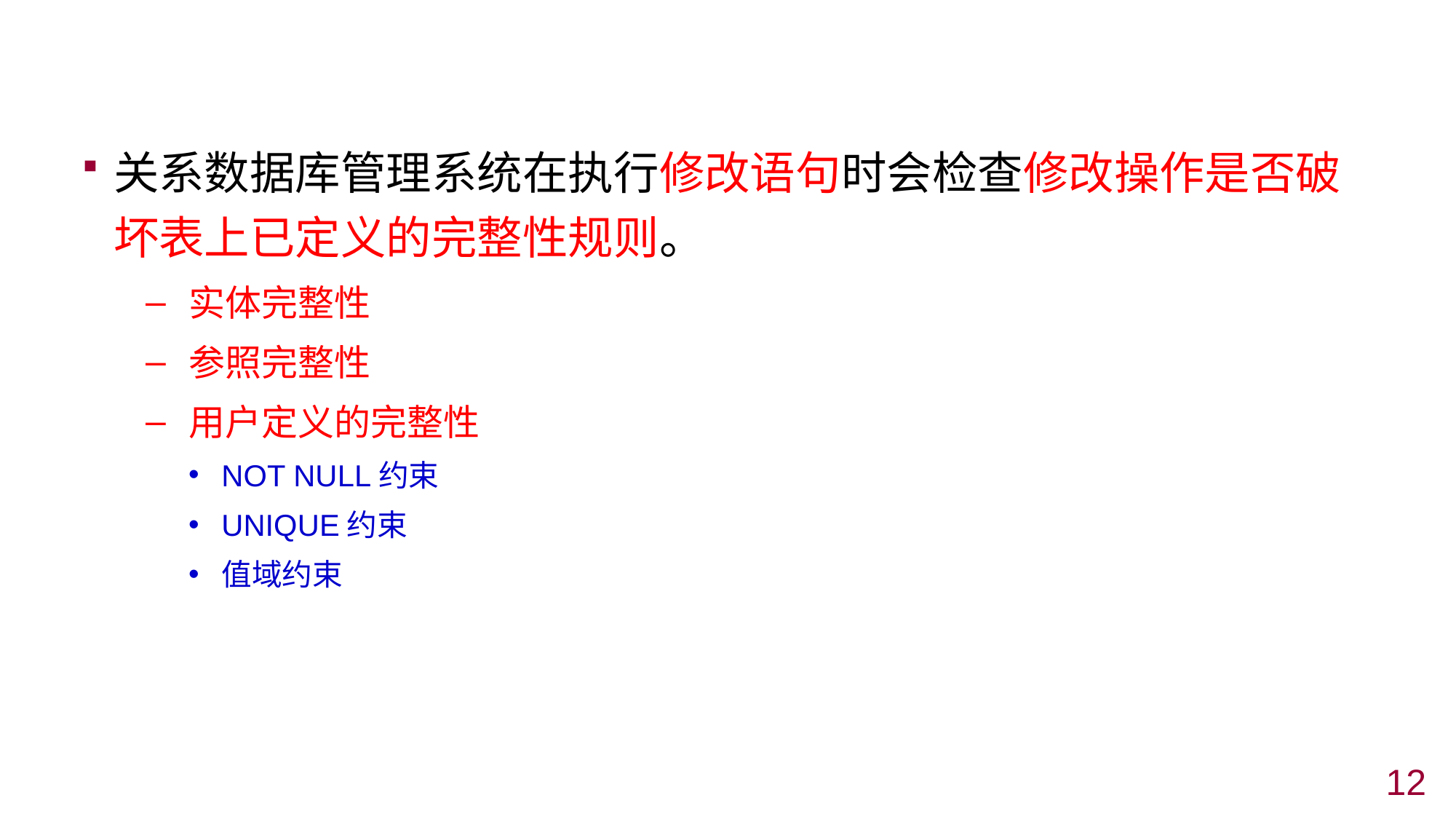

#
关系数据库管理系统在执行修改语句时会检查修改操作是否破坏表上已定义的完整性规则。
实体完整性
参照完整性
用户定义的完整性
NOT NULL约束
UNIQUE约束
值域约束
12